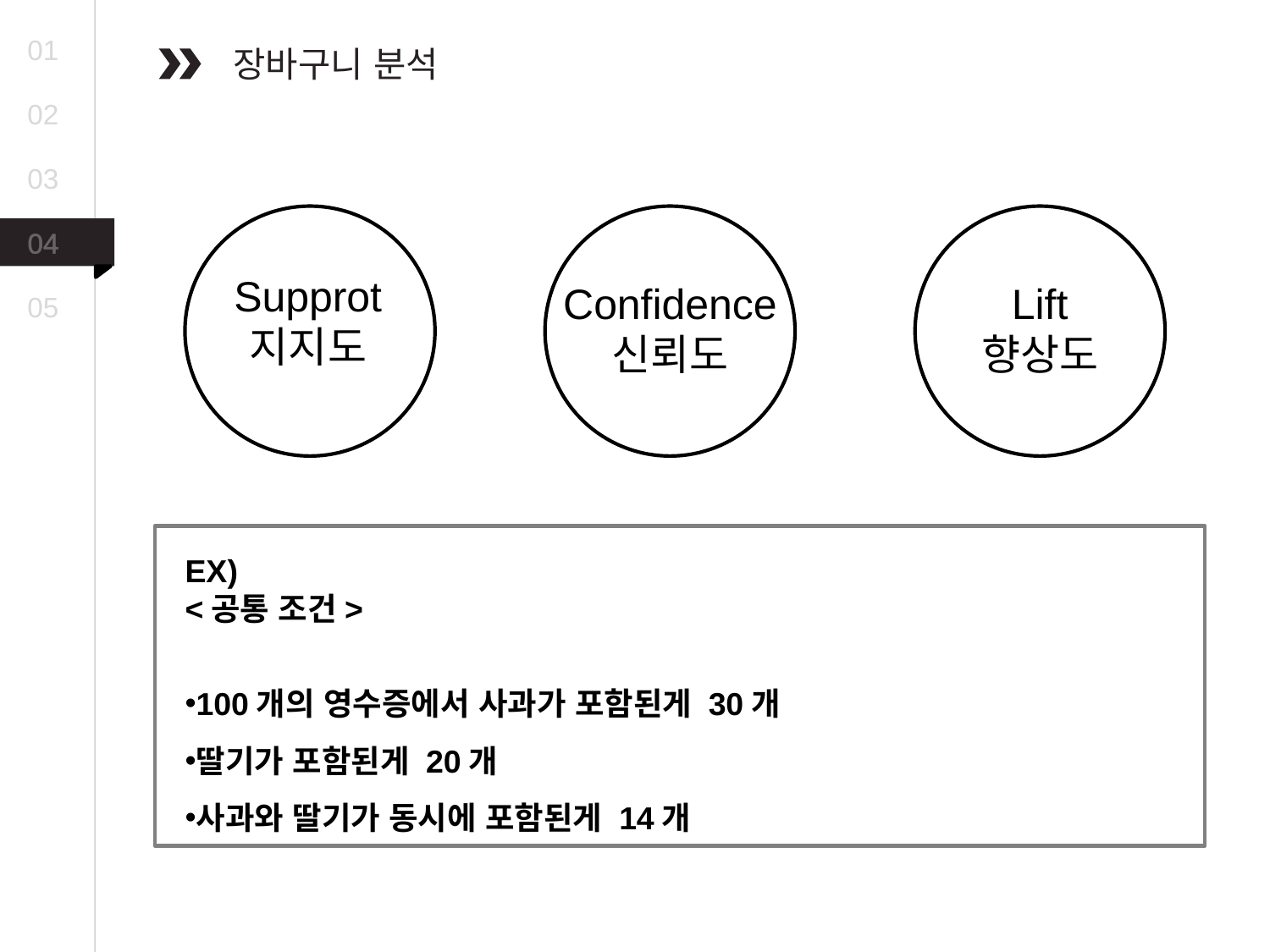

01
장바구니 분석

02
03

04
Supprot
지지도

Confidence
신뢰도
Lift
향상도
05
EX)
<공통 조건>

100개의 영수증에서 사과가 포함된게 30개
딸기가 포함된게 20개
사과와 딸기가 동시에 포함된게 14개